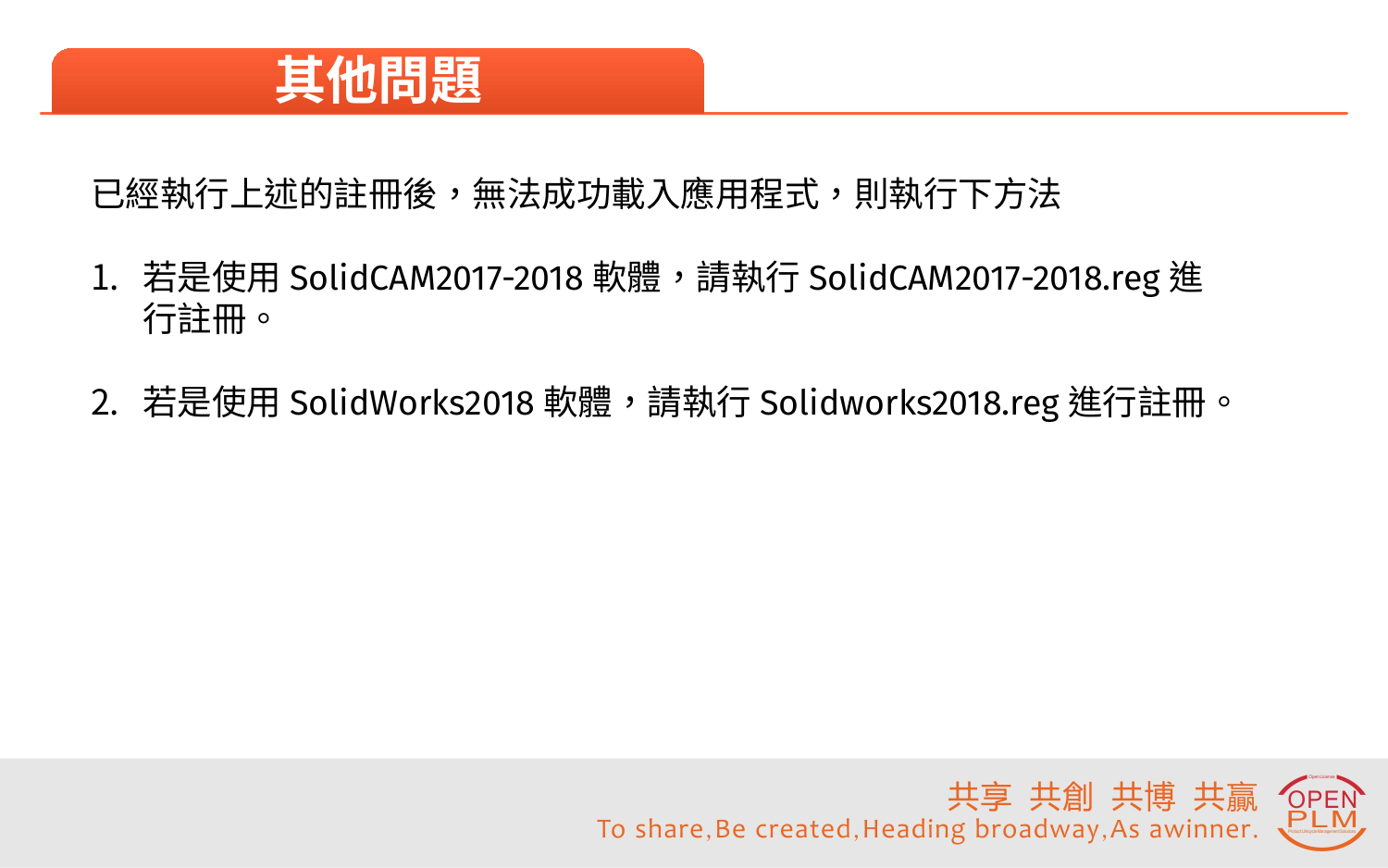

#
其他問題
已經執行上述的註冊後，無法成功載入應用程式，則執行下方法

若是使用SolidCAM2017-2018軟體，請執行SolidCAM2017-2018.reg進行註冊。

若是使用SolidWorks2018軟體，請執行Solidworks2018.reg進行註冊。